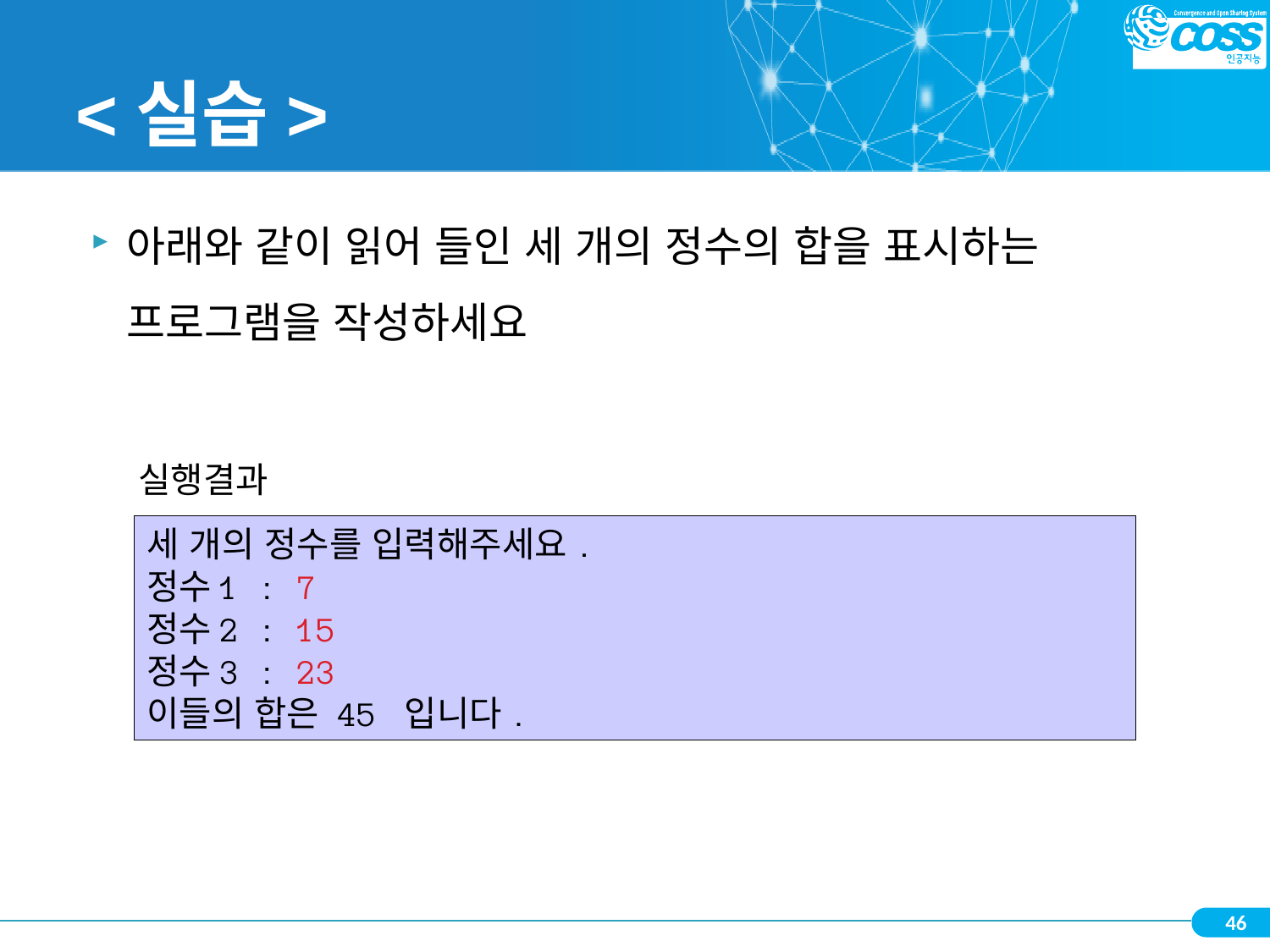

# <실습>
아래와 같이 읽어 들인 세 개의 정수의 합을 표시하는 프로그램을 작성하세요
실행결과
세 개의 정수를 입력해주세요.
정수1 : 7
정수2 : 15
정수3 : 23
이들의 합은 45 입니다.